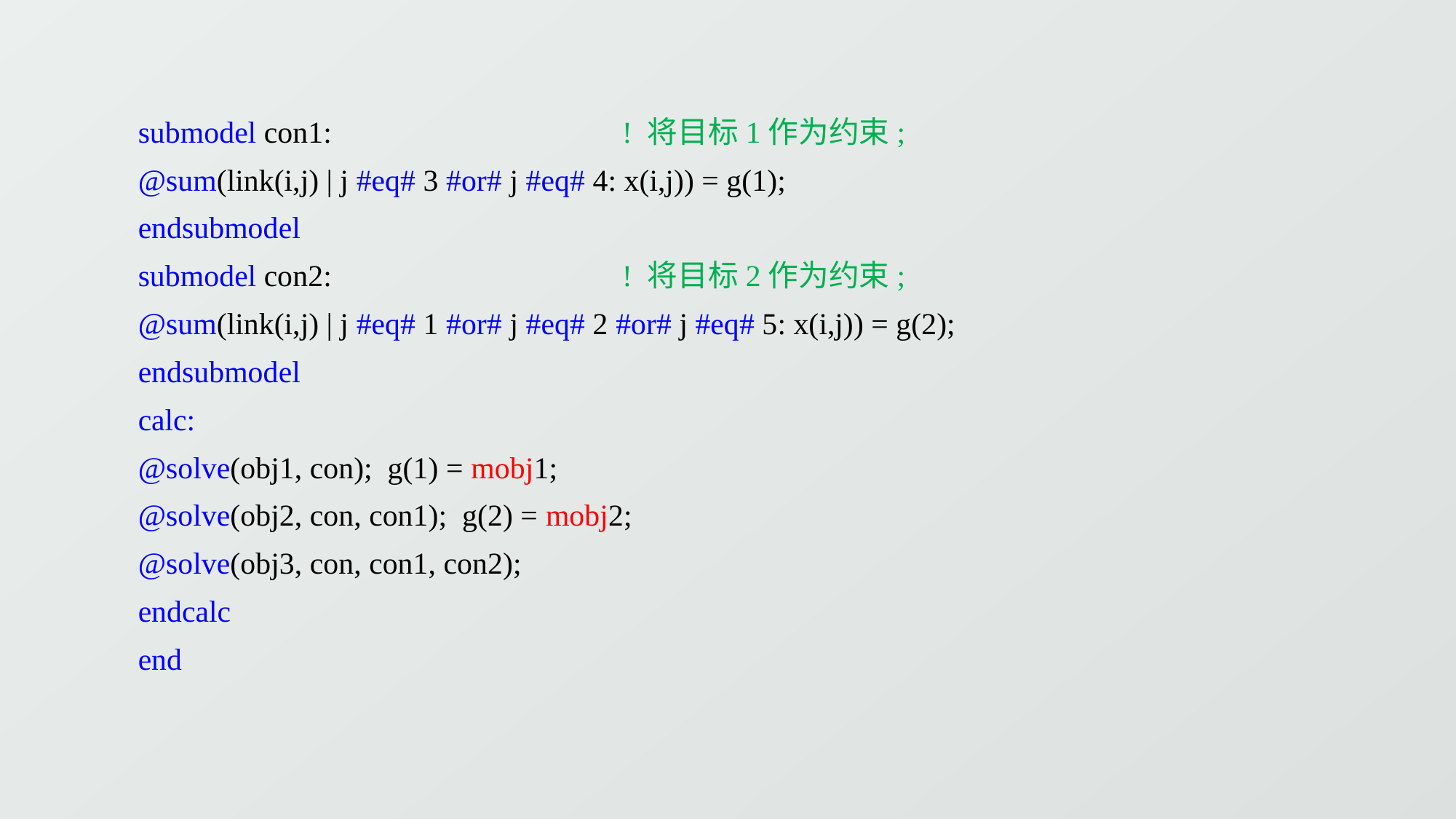

submodel con1:                                      ! 将目标1作为约束;
@sum(link(i,j) | j #eq# 3 #or# j #eq# 4: x(i,j)) = g(1);
endsubmodel
submodel con2:                                      ! 将目标2作为约束;
@sum(link(i,j) | j #eq# 1 #or# j #eq# 2 #or# j #eq# 5: x(i,j)) = g(2);
endsubmodel
calc:
@solve(obj1, con);  g(1) = mobj1;
@solve(obj2, con, con1);  g(2) = mobj2;
@solve(obj3, con, con1, con2);
endcalc
end